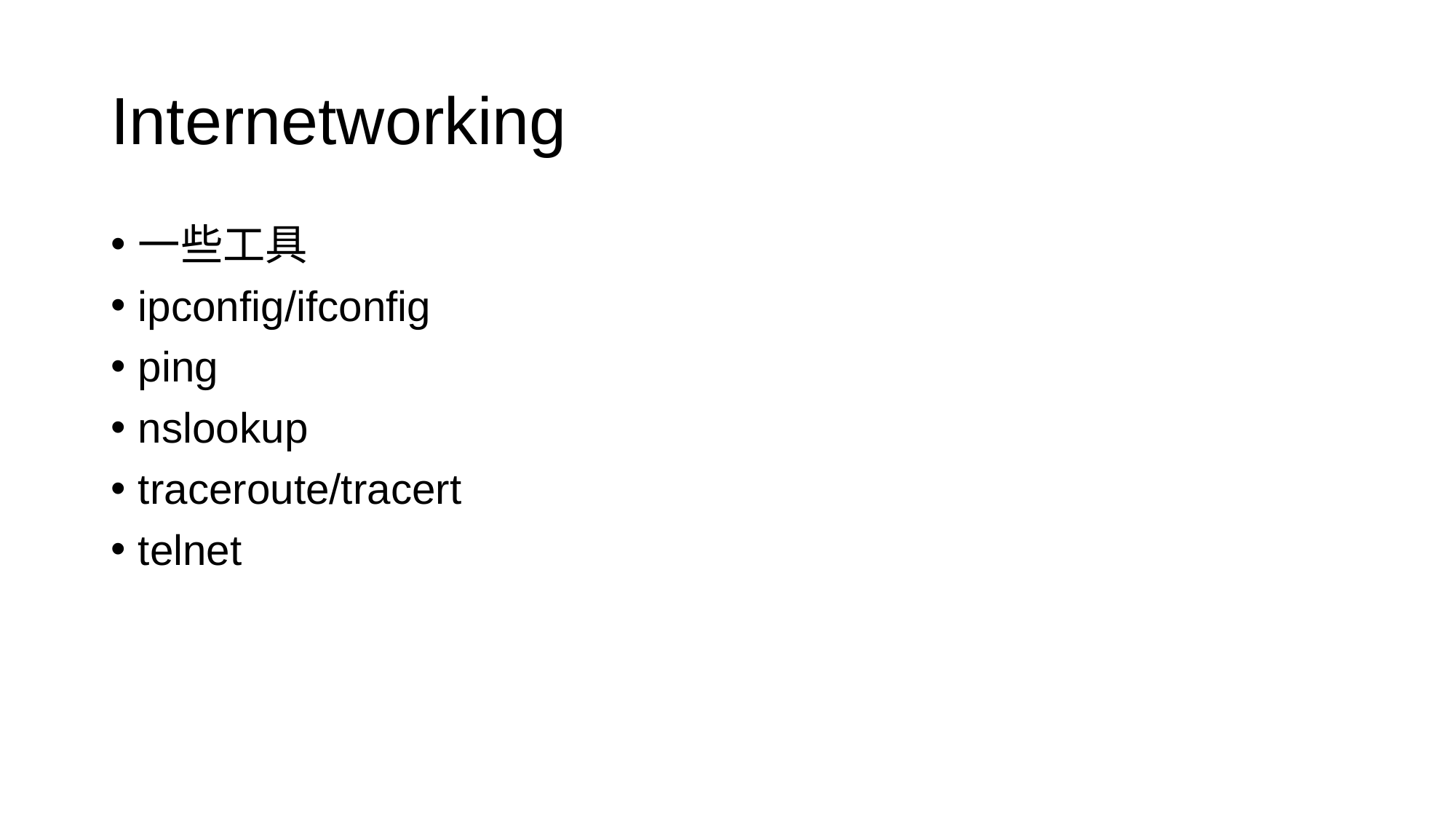

# Internetworking
一些工具
ipconfig/ifconfig
ping
nslookup
traceroute/tracert
telnet